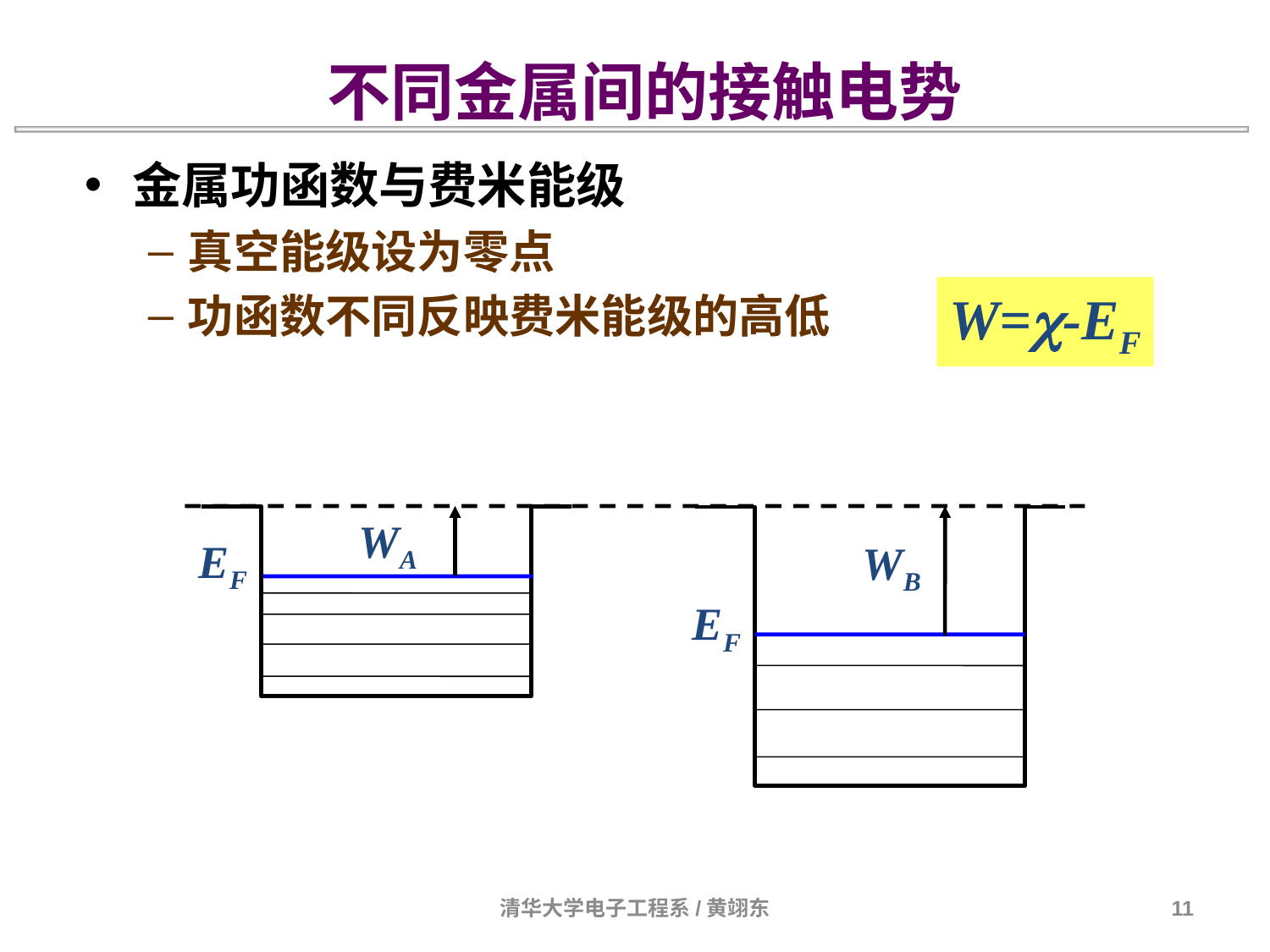

不同金属间的接触电势

金属功函数与费米能级
真空能级设为零点
功函数不同反映费米能级的高低
W=χ-EF

WA

EF
WB

EF

清华大学电子工程系/黄翊东
11